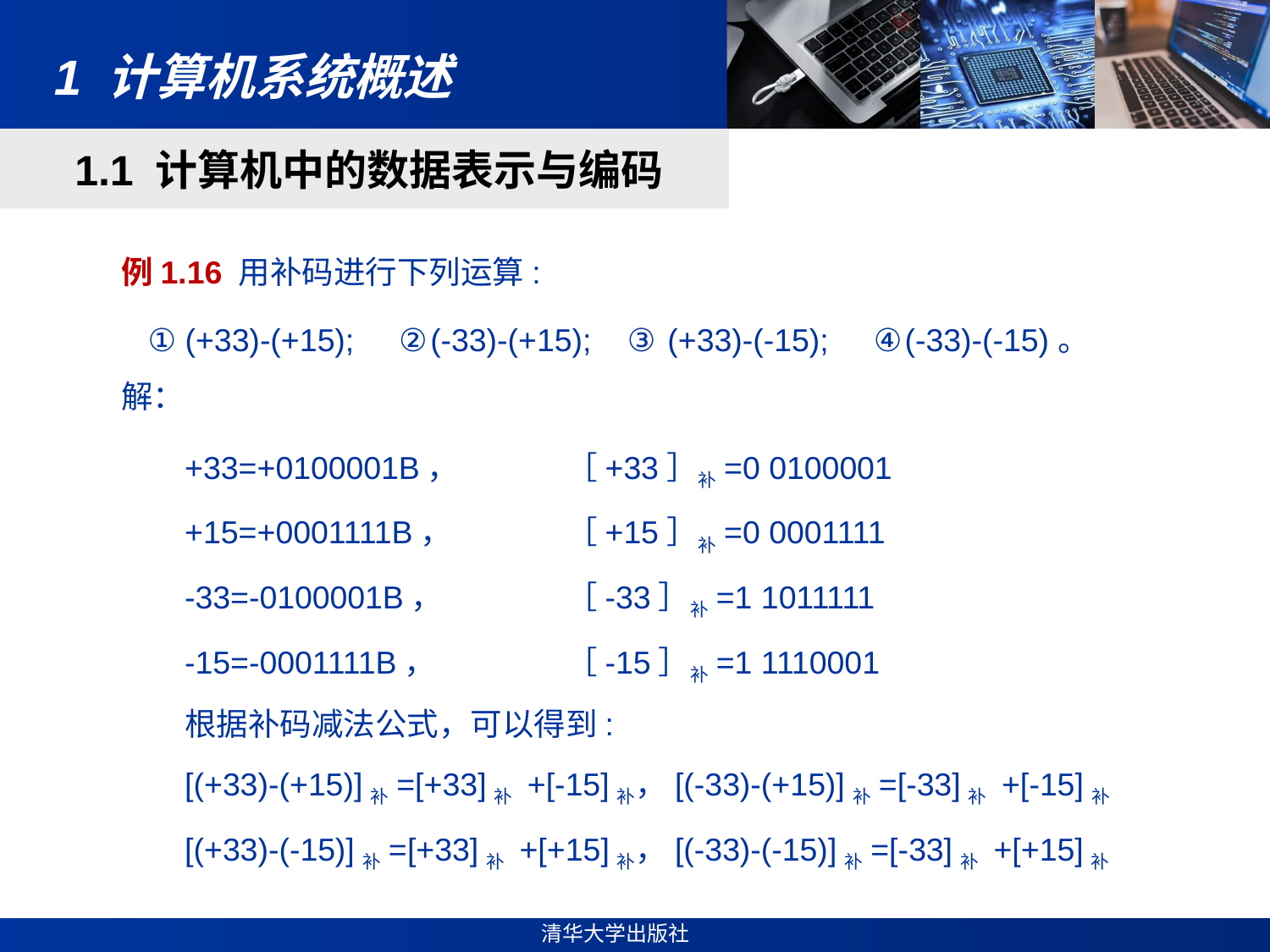

# 1 计算机系统概述
1.1 计算机中的数据表示与编码
例1.16 用补码进行下列运算:
   ① (+33)-(+15);     ②(-33)-(+15);    ③ (+33)-(-15);     ④(-33)-(-15)。            解：
+33=+0100001B，	［+33］补=0 0100001
+15=+0001111B，	［+15］补=0 0001111
-33=-0100001B， 	［-33］补=1 1011111
-15=-0001111B， 	［-15］补=1 1110001
根据补码减法公式，可以得到:
[(+33)-(+15)]补=[+33]补 +[-15]补，[(-33)-(+15)]补=[-33]补 +[-15]补
[(+33)-(-15)]补=[+33]补 +[+15]补，[(-33)-(-15)]补=[-33]补 +[+15]补